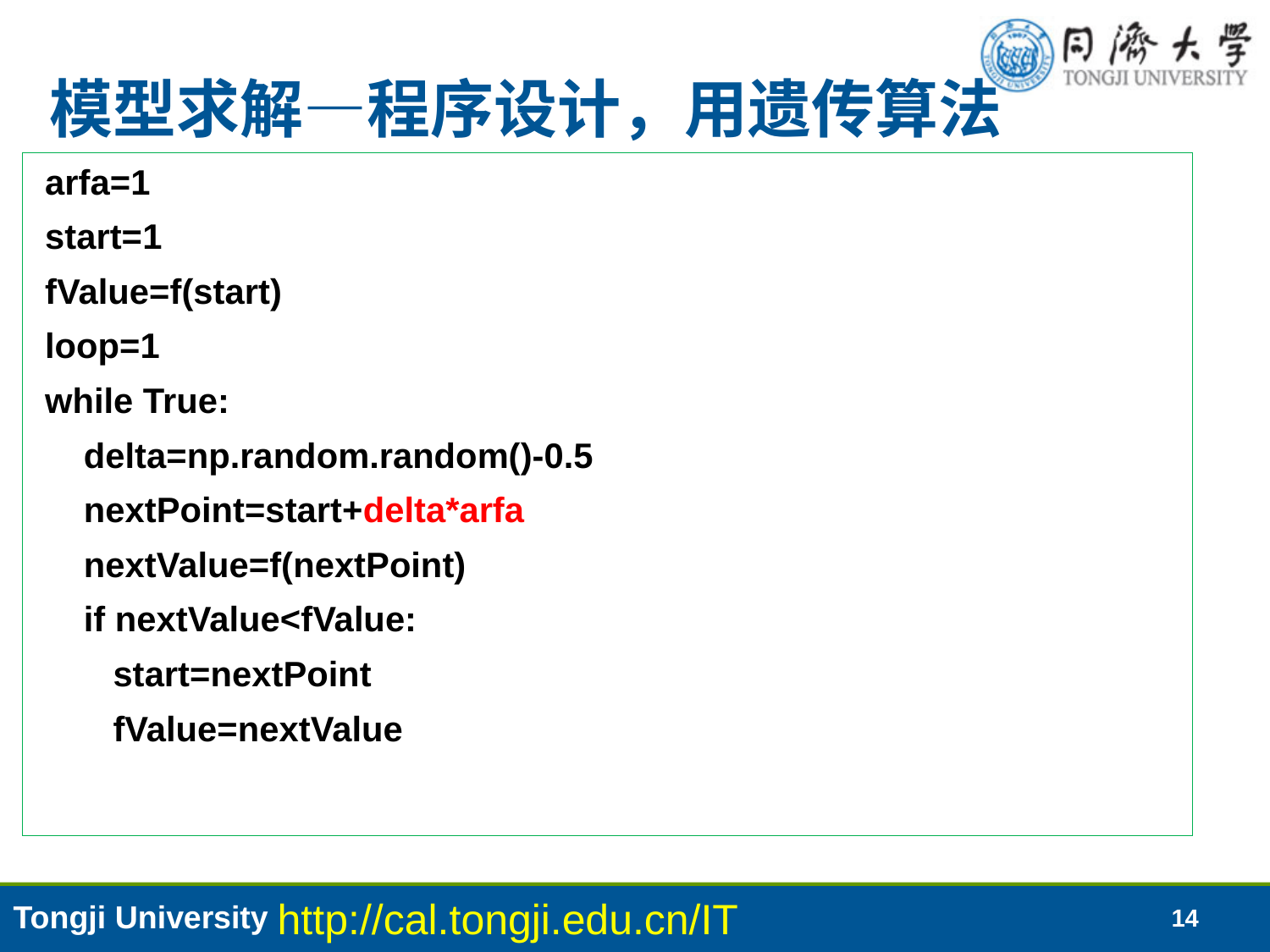

# 模型求解—程序设计，用遗传算法
arfa=1
start=1
fValue=f(start)
loop=1
while True:
    delta=np.random.random()-0.5
    nextPoint=start+delta*arfa
    nextValue=f(nextPoint)
    if nextValue<fValue:
       start=nextPoint
       fValue=nextValue